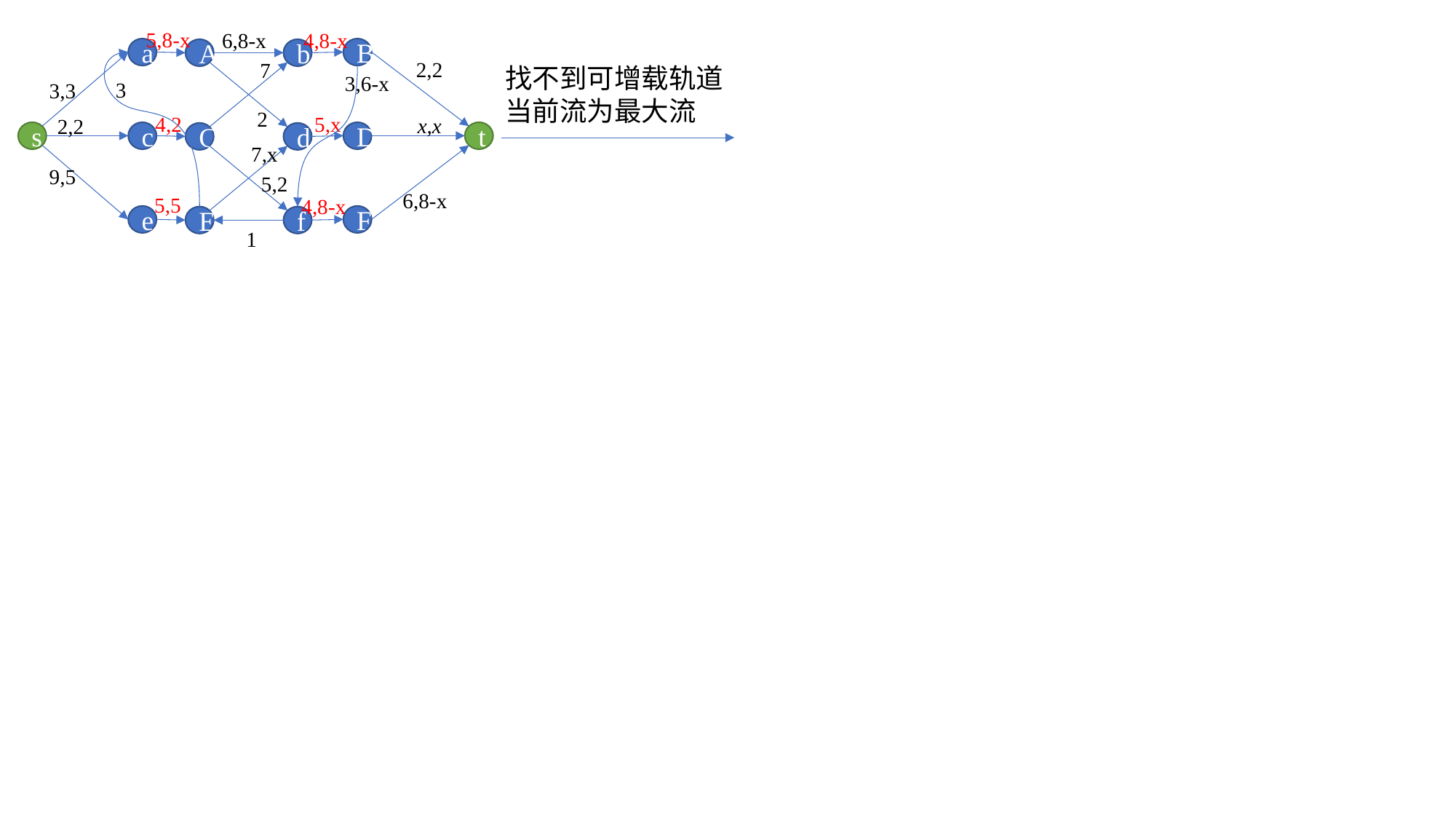

5,8-x
6,8-x
4,8-x
a
B
A
b
2,2
7
找不到可增载轨道
当前流为最大流
3,6-x
3
3,3
2
5,x
4,2
x,x
2,2
s
c
D
t
C
d
7,x
9,5
5,2
6,8-x
5,5
4,8-x
e
F
E
f
1